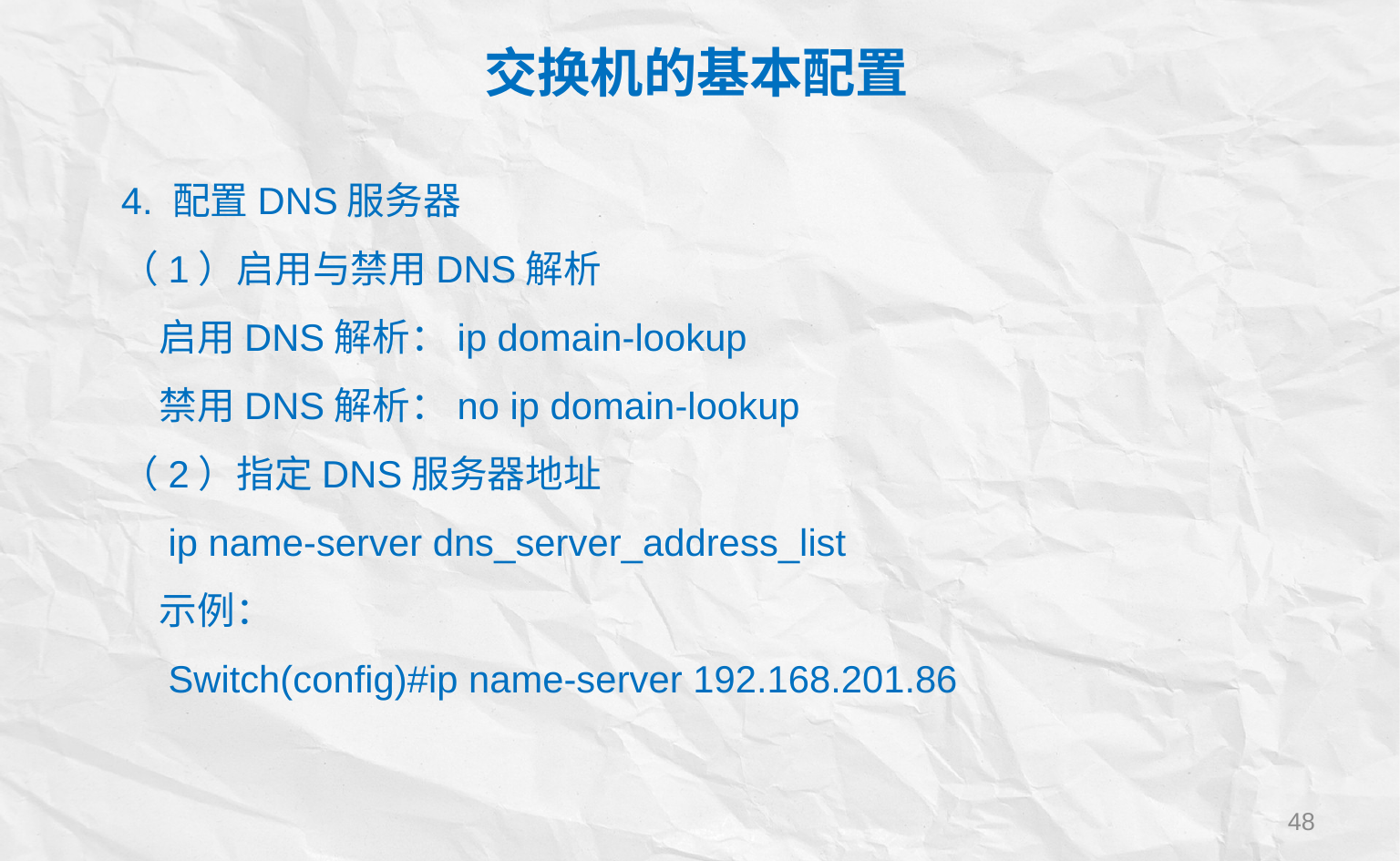

交换机的基本配置
4. 配置DNS服务器
（1）启用与禁用DNS解析
　启用DNS解析：ip domain-lookup
　禁用DNS解析：no ip domain-lookup
（2）指定DNS服务器地址
　ip name-server dns_server_address_list
　示例：
　Switch(config)#ip name-server 192.168.201.86

 48